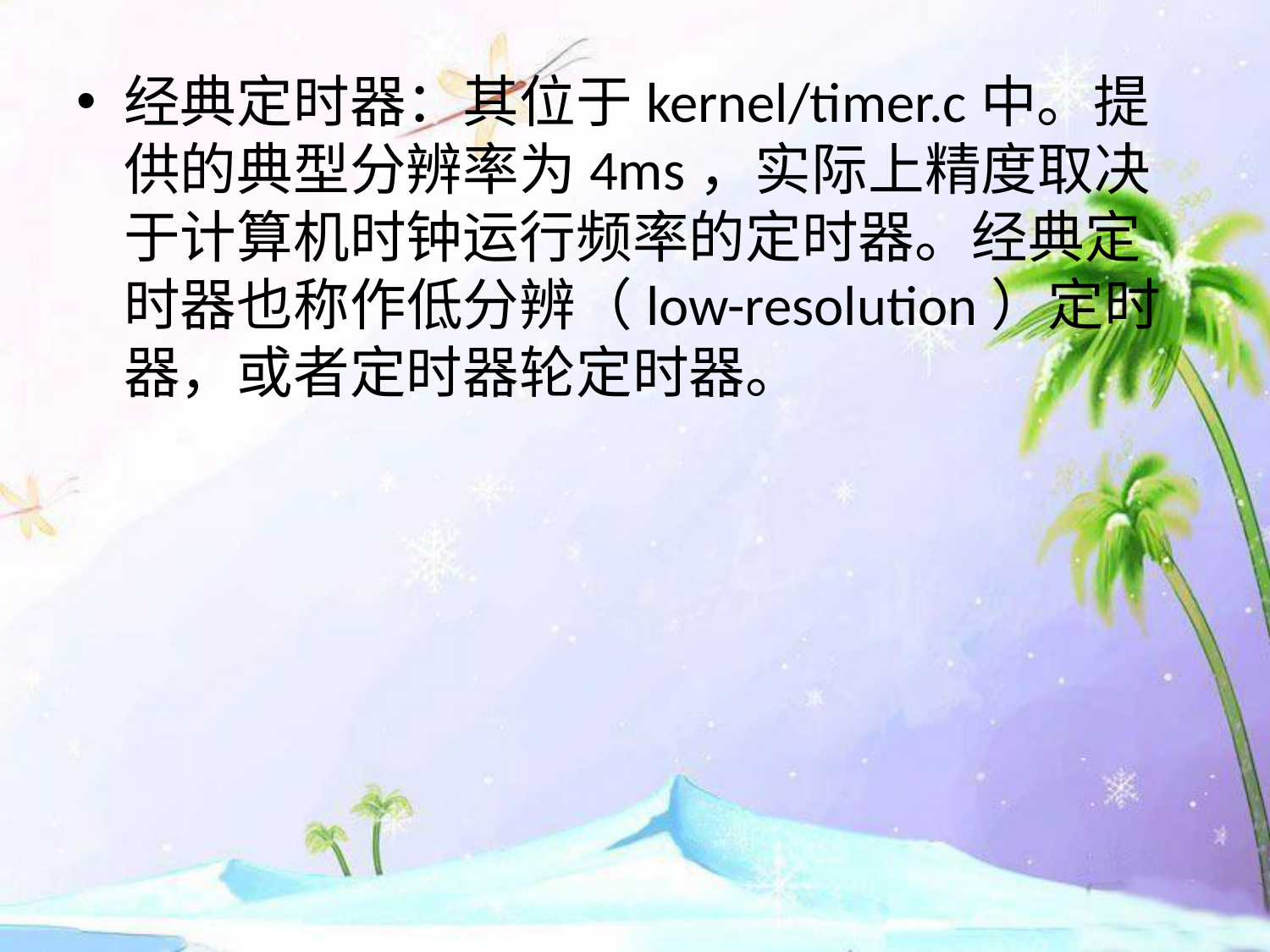

经典定时器：其位于kernel/timer.c中。提供的典型分辨率为4ms，实际上精度取决于计算机时钟运行频率的定时器。经典定时器也称作低分辨（low-resolution）定时器，或者定时器轮定时器。